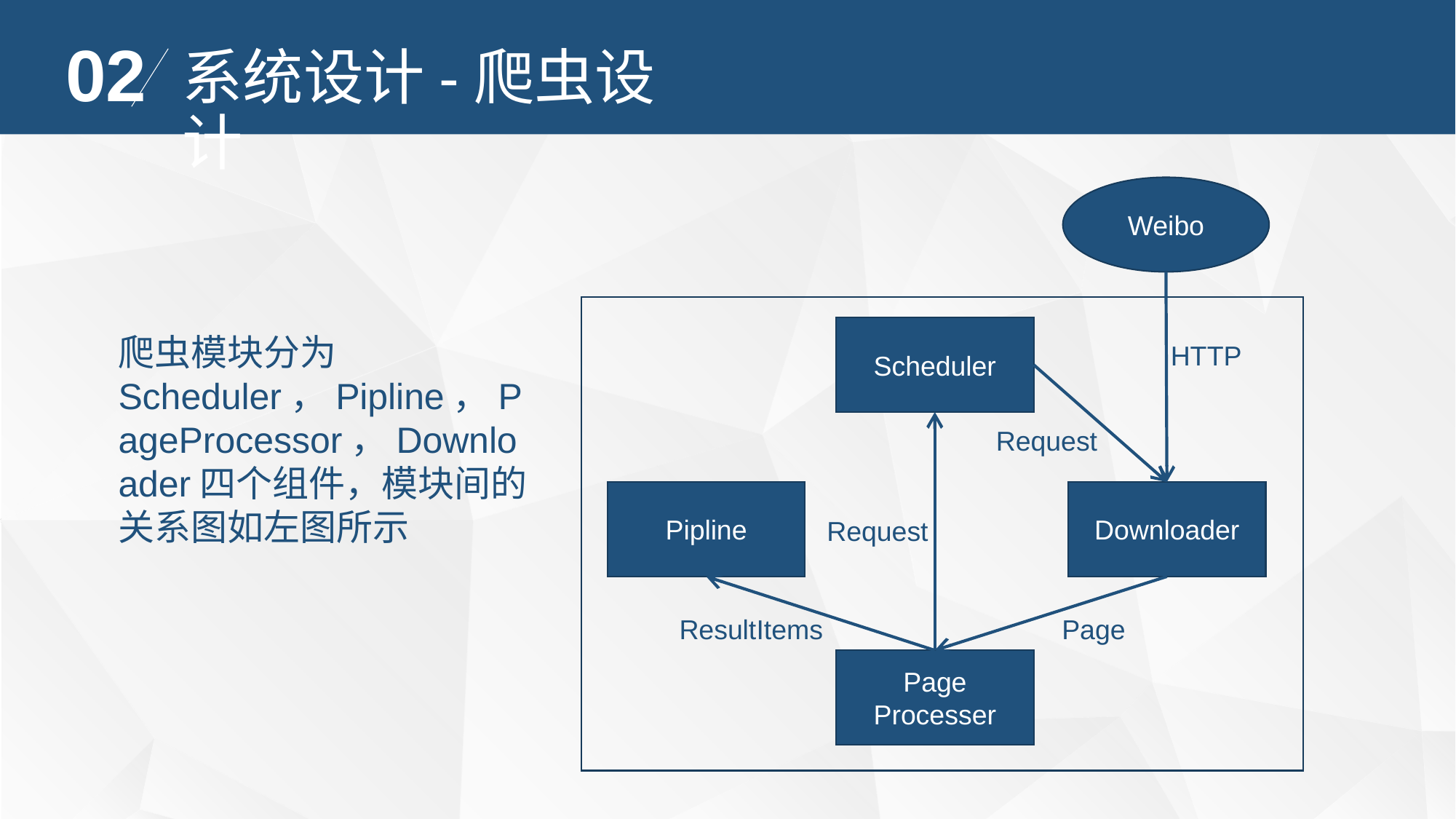

02
系统设计-爬虫设计
Weibo

Scheduler
爬虫模块分为Scheduler，Pipline，PageProcessor，Downloader四个组件，模块间的关系图如左图所示
HTTP
Request
Pipline
Downloader
Request
ResultItems
Page
Page
Processer